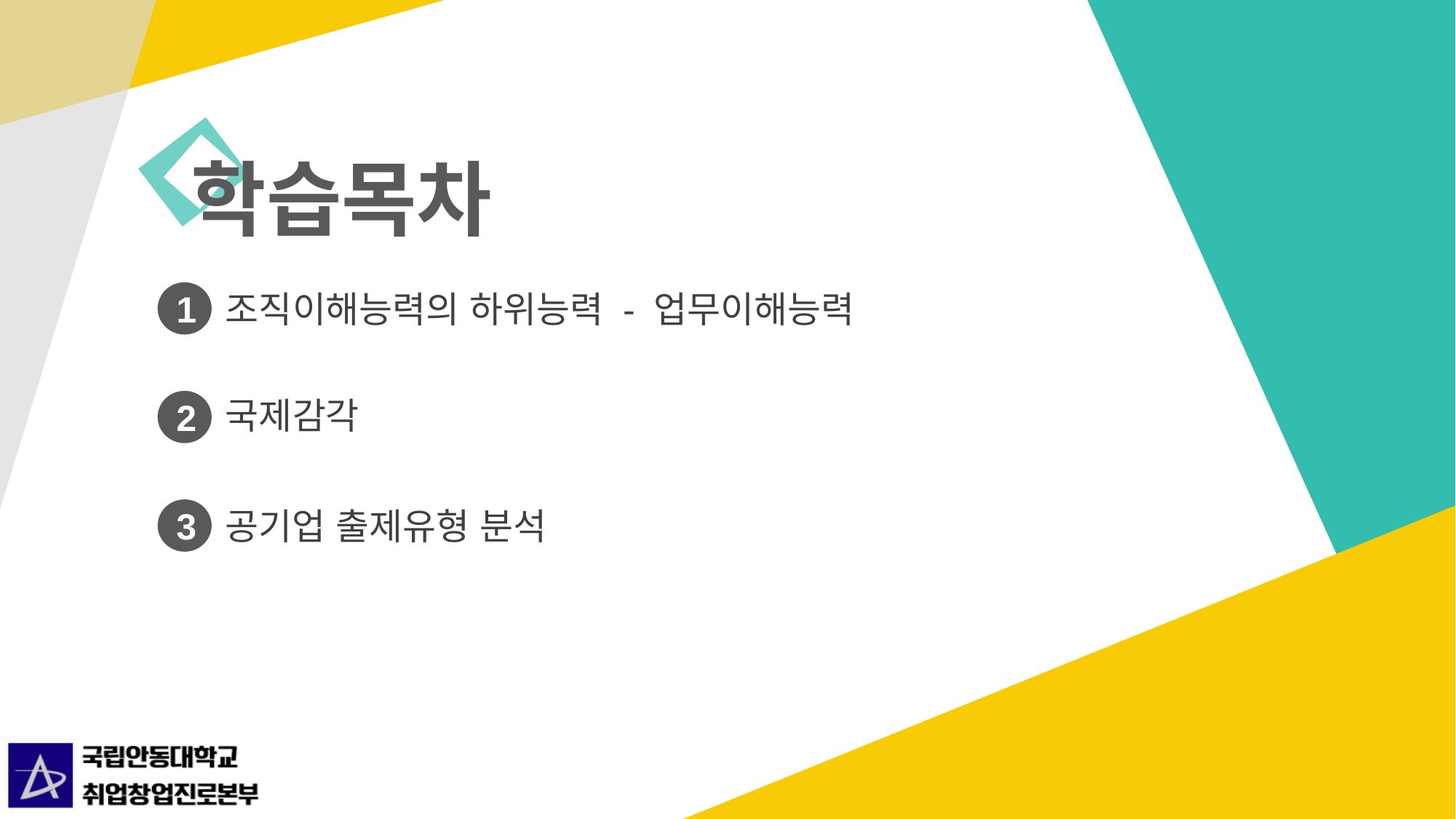

조직이해능력의 하위능력 - 업무이해능력
1
국제감각
2
공기업 출제유형 분석
3